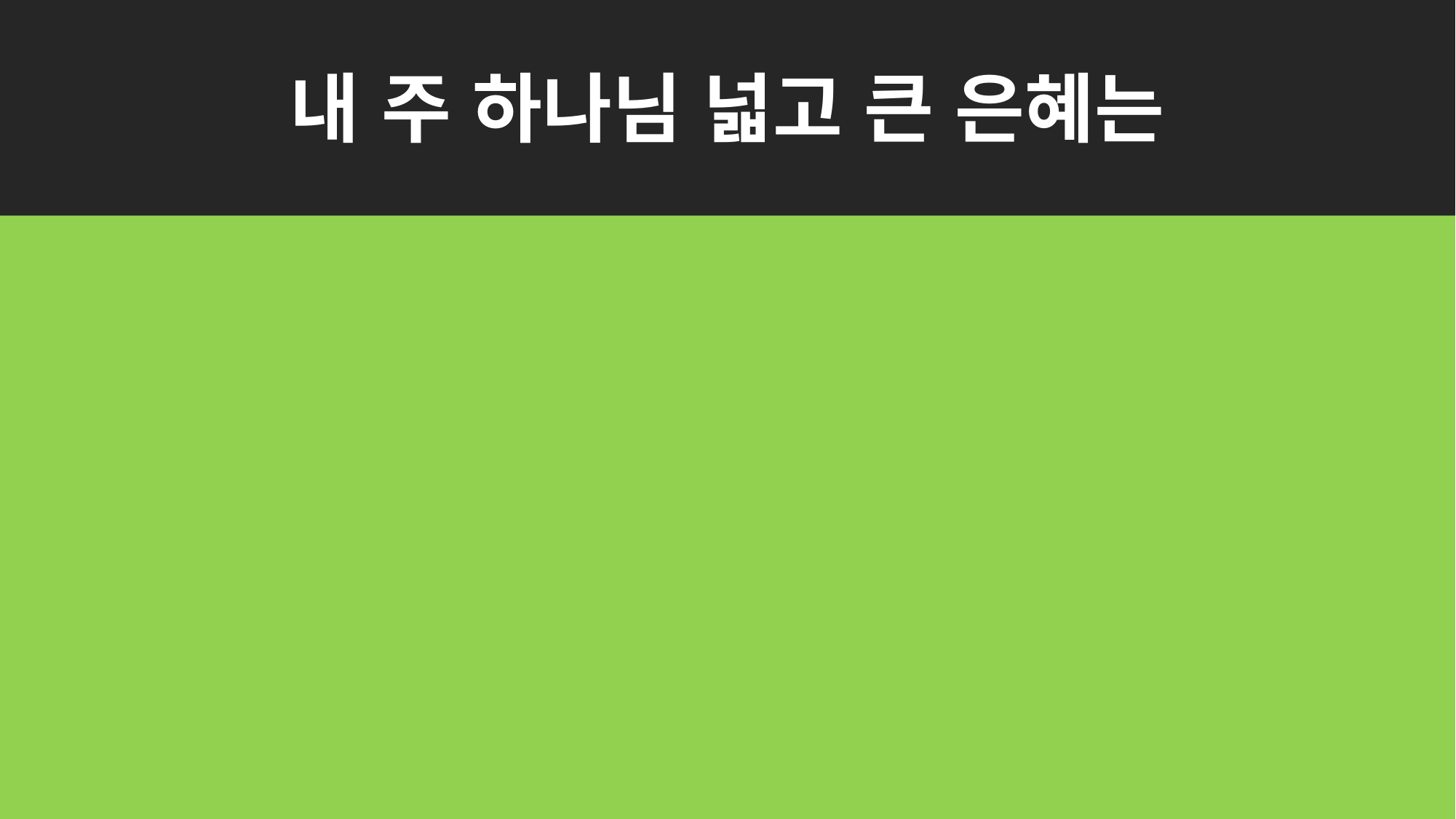

# 내 주 하나님 넓고 큰 은혜는